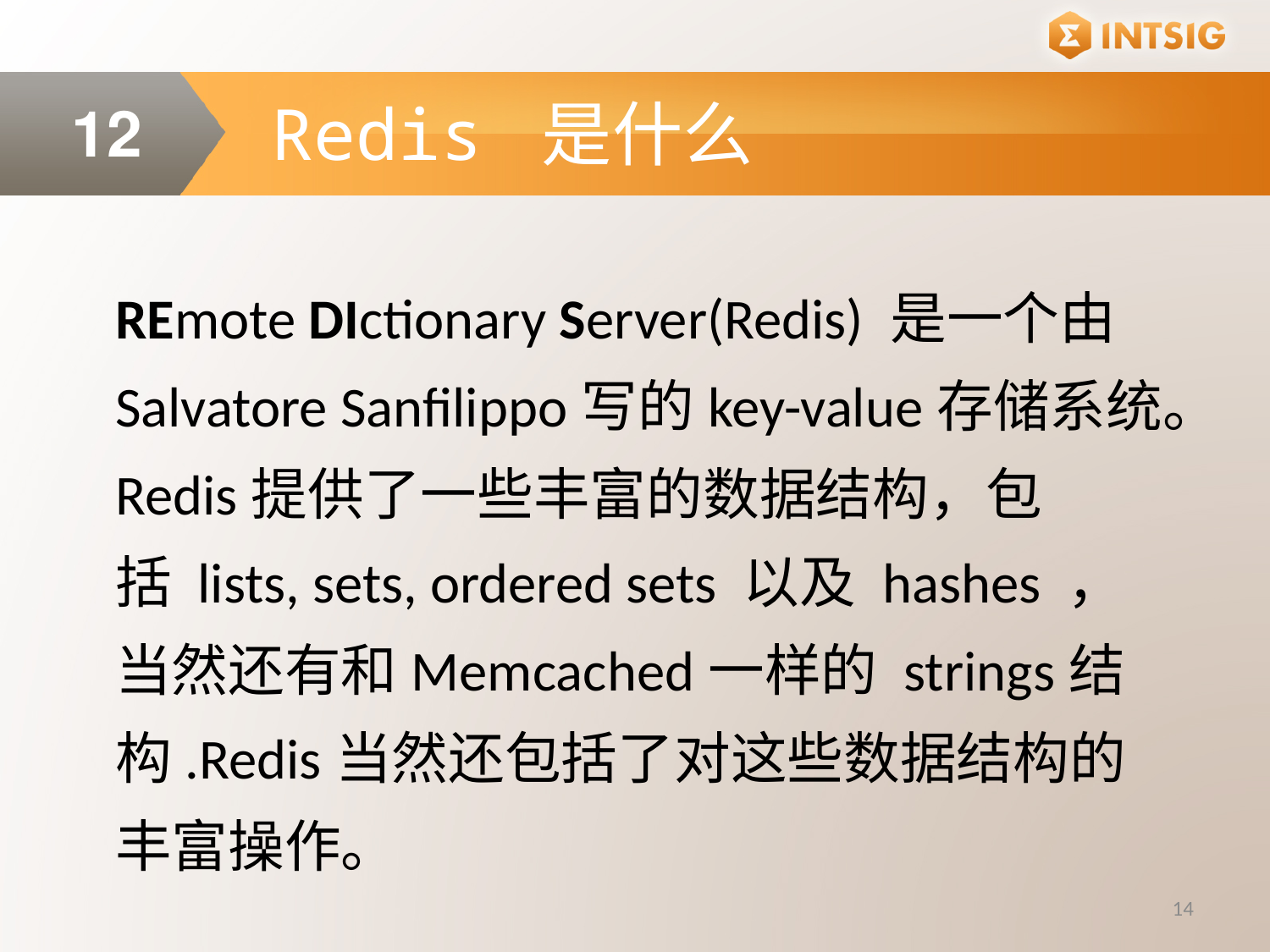

Redis 是什么
12
REmote DIctionary Server(Redis) 是一个由Salvatore Sanfilippo写的key-value存储系统。Redis提供了一些丰富的数据结构，包括 lists, sets, ordered sets 以及 hashes ，当然还有和Memcached一样的 strings结构.Redis当然还包括了对这些数据结构的丰富操作。
14